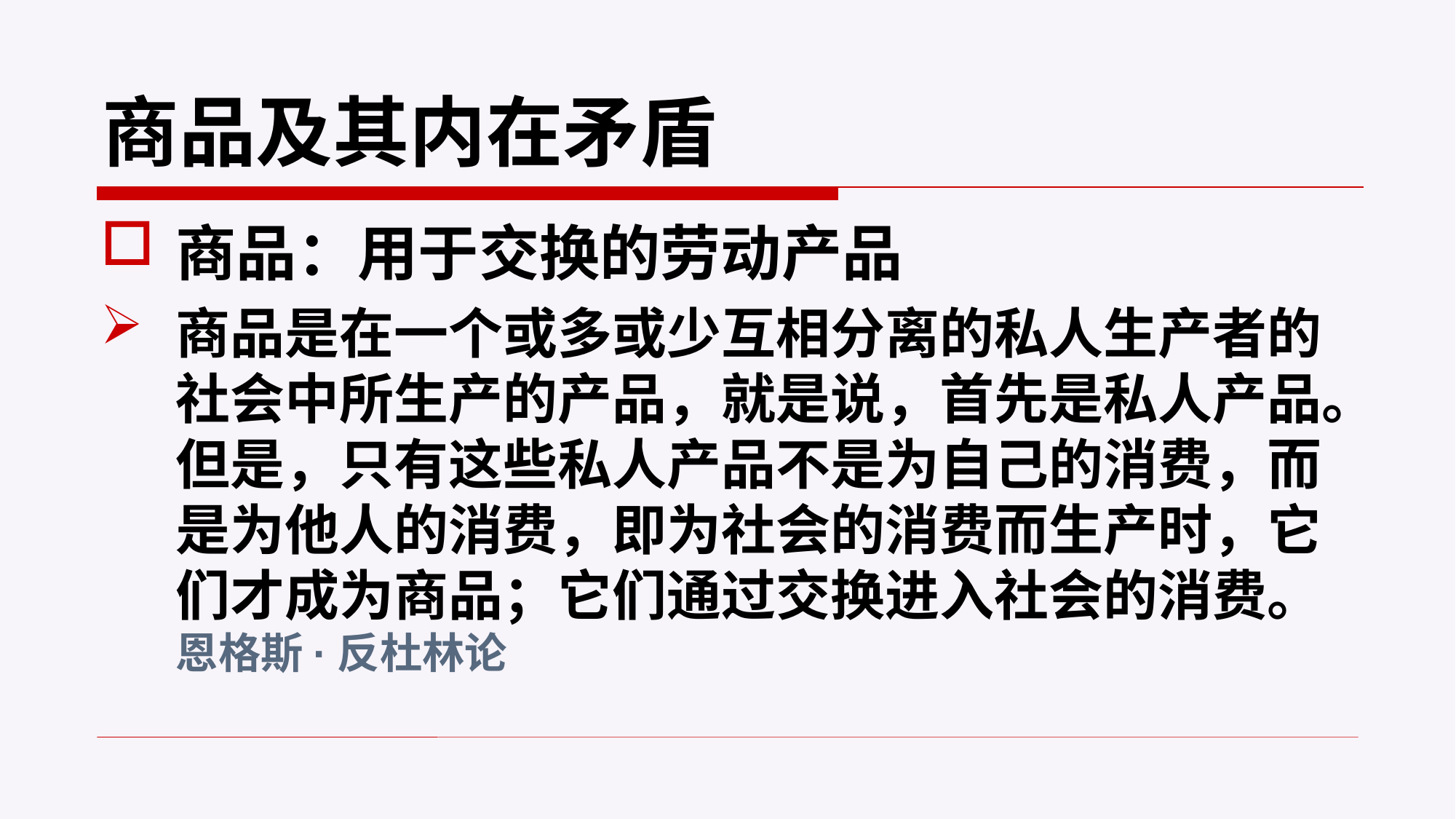

# 商品及其内在矛盾
商品：用于交换的劳动产品
商品是在一个或多或少互相分离的私人生产者的社会中所生产的产品，就是说，首先是私人产品。但是，只有这些私人产品不是为自己的消费，而是为他人的消费，即为社会的消费而生产时，它们才成为商品；它们通过交换进入社会的消费。恩格斯·反杜林论